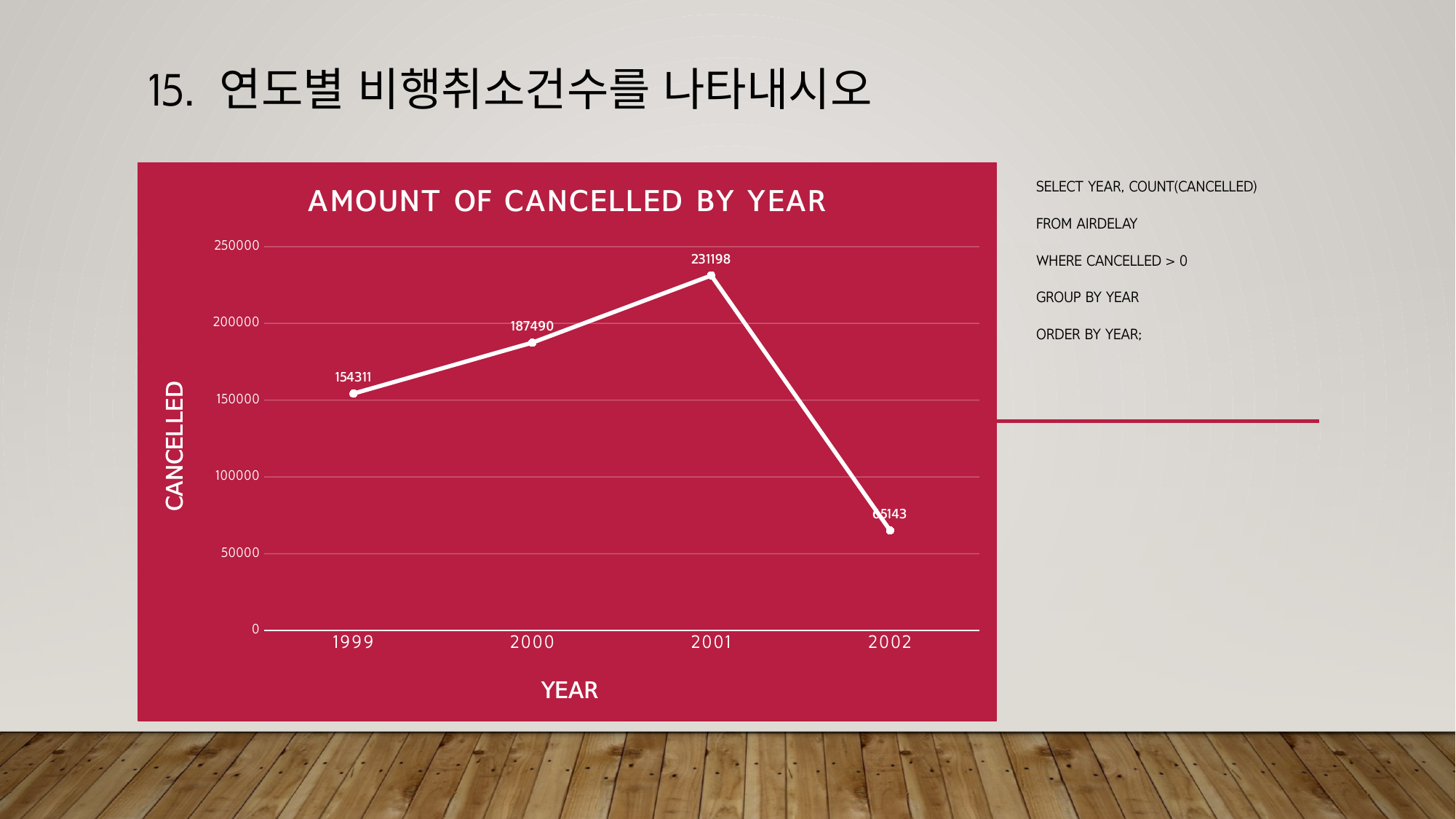

# 15. 연도별 비행취소건수를 나타내시오

### Chart: AMOUNT OF CANCELLED BY YEAR

| Category | 요약 |
|---|---|
| 1999 | 154311.0 |
| 2000 | 187490.0 |
| 2001 | 231198.0 |
| 2002 | 65143.0 |
SELECT YEAR, COUNT(CANCELLED)
FROM AIRDELAY
WHERE CANCELLED > 0
GROUP BY YEAR
ORDER BY YEAR;